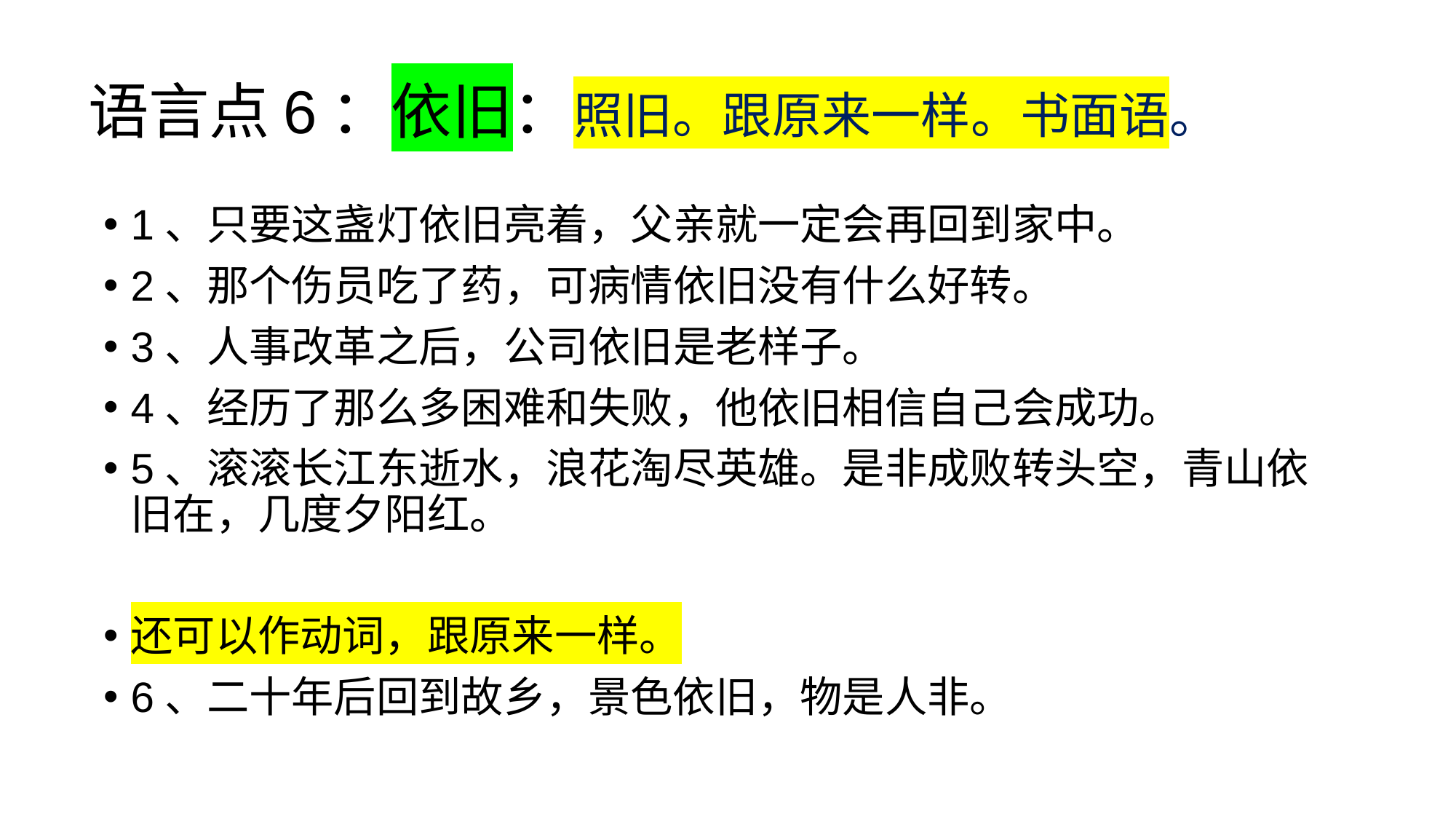

# 语言点6：依旧：照旧。跟原来一样。书面语。
1、只要这盏灯依旧亮着，父亲就一定会再回到家中。
2、那个伤员吃了药，可病情依旧没有什么好转。
3、人事改革之后，公司依旧是老样子。
4、经历了那么多困难和失败，他依旧相信自己会成功。
5、滚滚长江东逝水，浪花淘尽英雄。是非成败转头空，青山依旧在，几度夕阳红。

还可以作动词，跟原来一样。
6、二十年后回到故乡，景色依旧，物是人非。